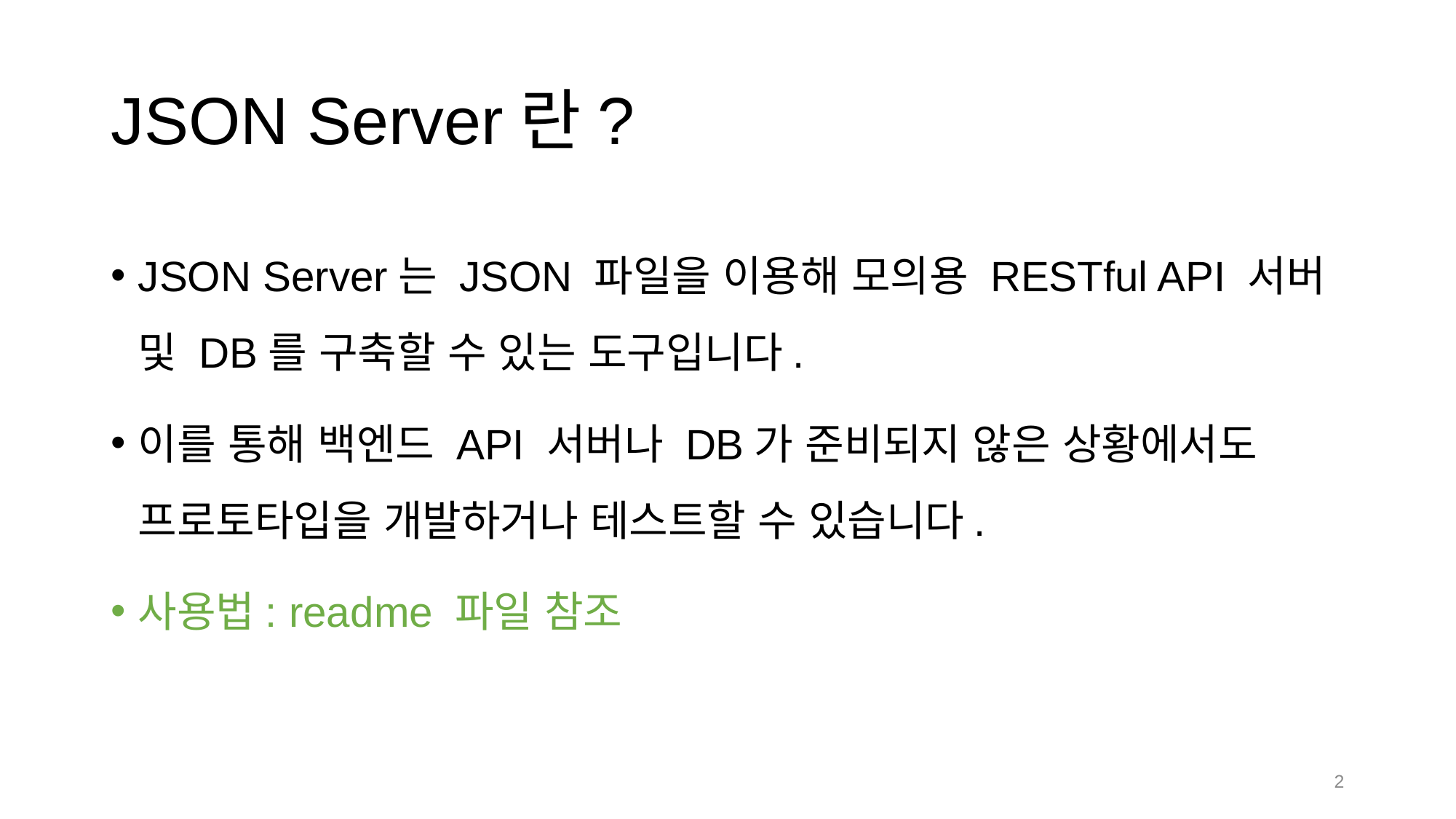

# JSON Server란?
JSON Server는 JSON 파일을 이용해 모의용 RESTful API 서버 및 DB를 구축할 수 있는 도구입니다.
이를 통해 백엔드 API 서버나 DB가 준비되지 않은 상황에서도 프로토타입을 개발하거나 테스트할 수 있습니다.
사용법: readme 파일 참조
2